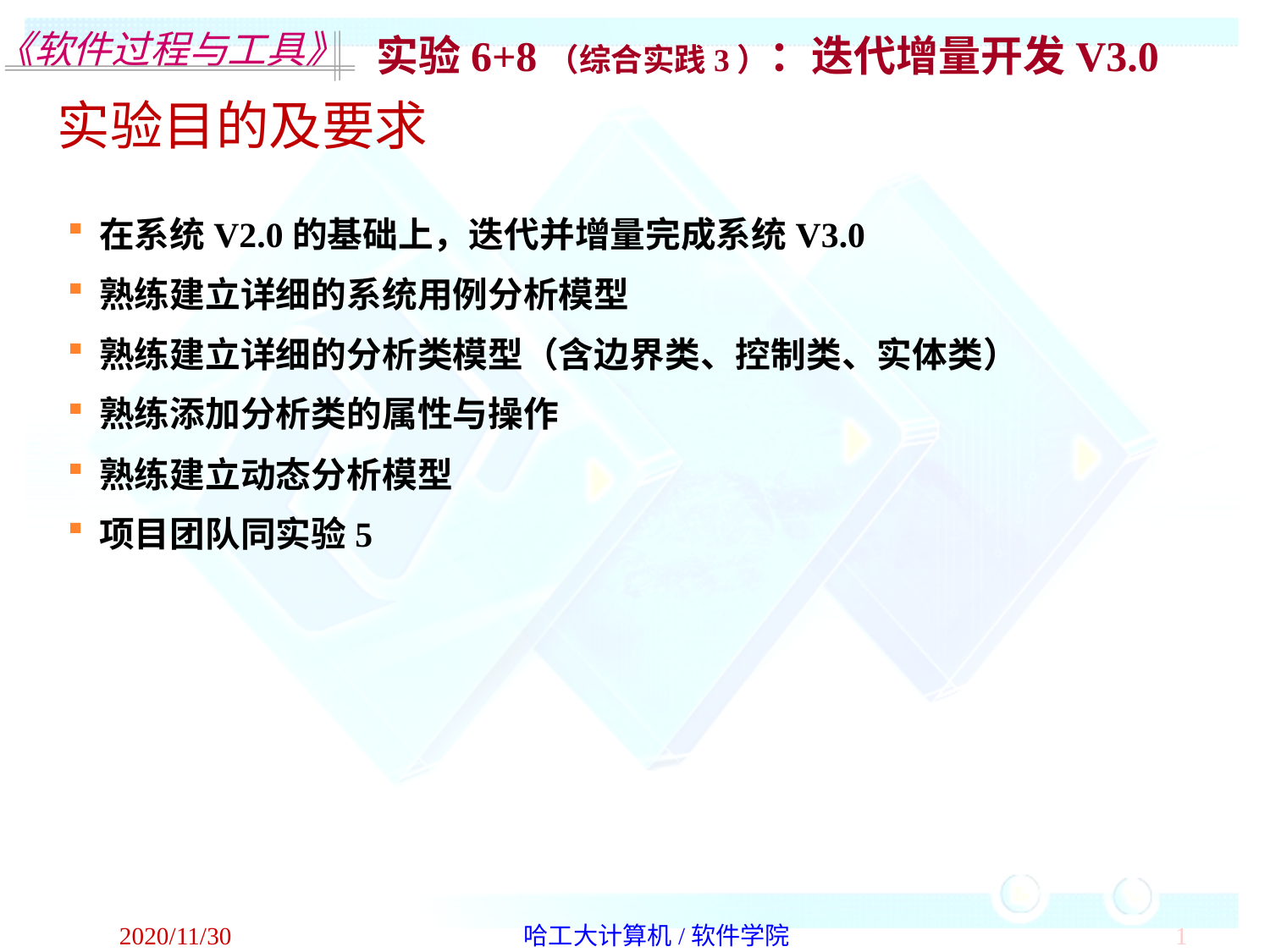

实验6+8（综合实践3）：迭代增量开发V3.0
实验目的及要求
在系统V2.0的基础上，迭代并增量完成系统V3.0
熟练建立详细的系统用例分析模型
熟练建立详细的分析类模型（含边界类、控制类、实体类）
熟练添加分析类的属性与操作
熟练建立动态分析模型
项目团队同实验5